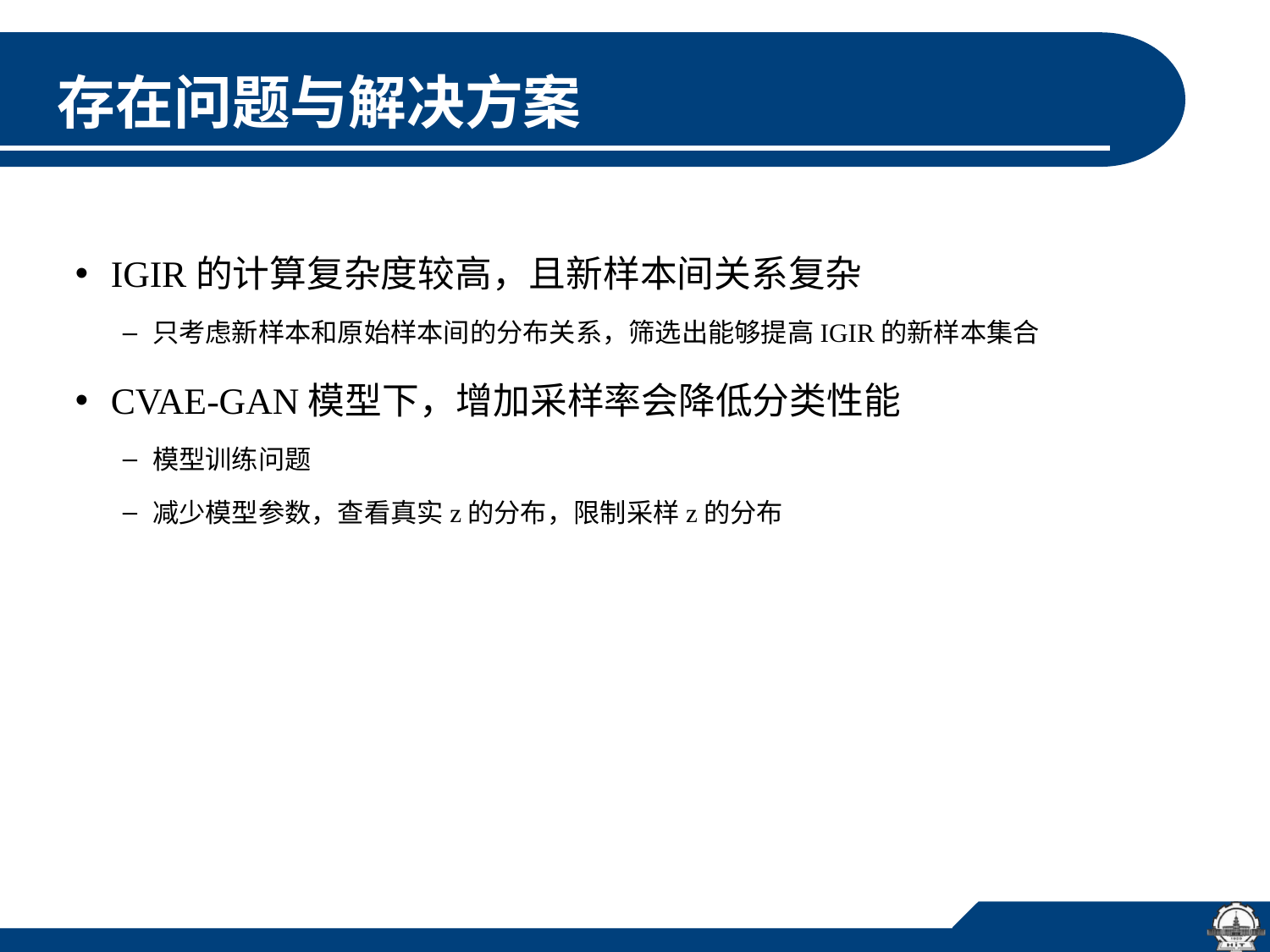

# 存在问题与解决方案
IGIR的计算复杂度较高，且新样本间关系复杂
只考虑新样本和原始样本间的分布关系，筛选出能够提高IGIR的新样本集合
CVAE-GAN模型下，增加采样率会降低分类性能
模型训练问题
减少模型参数，查看真实z的分布，限制采样z的分布